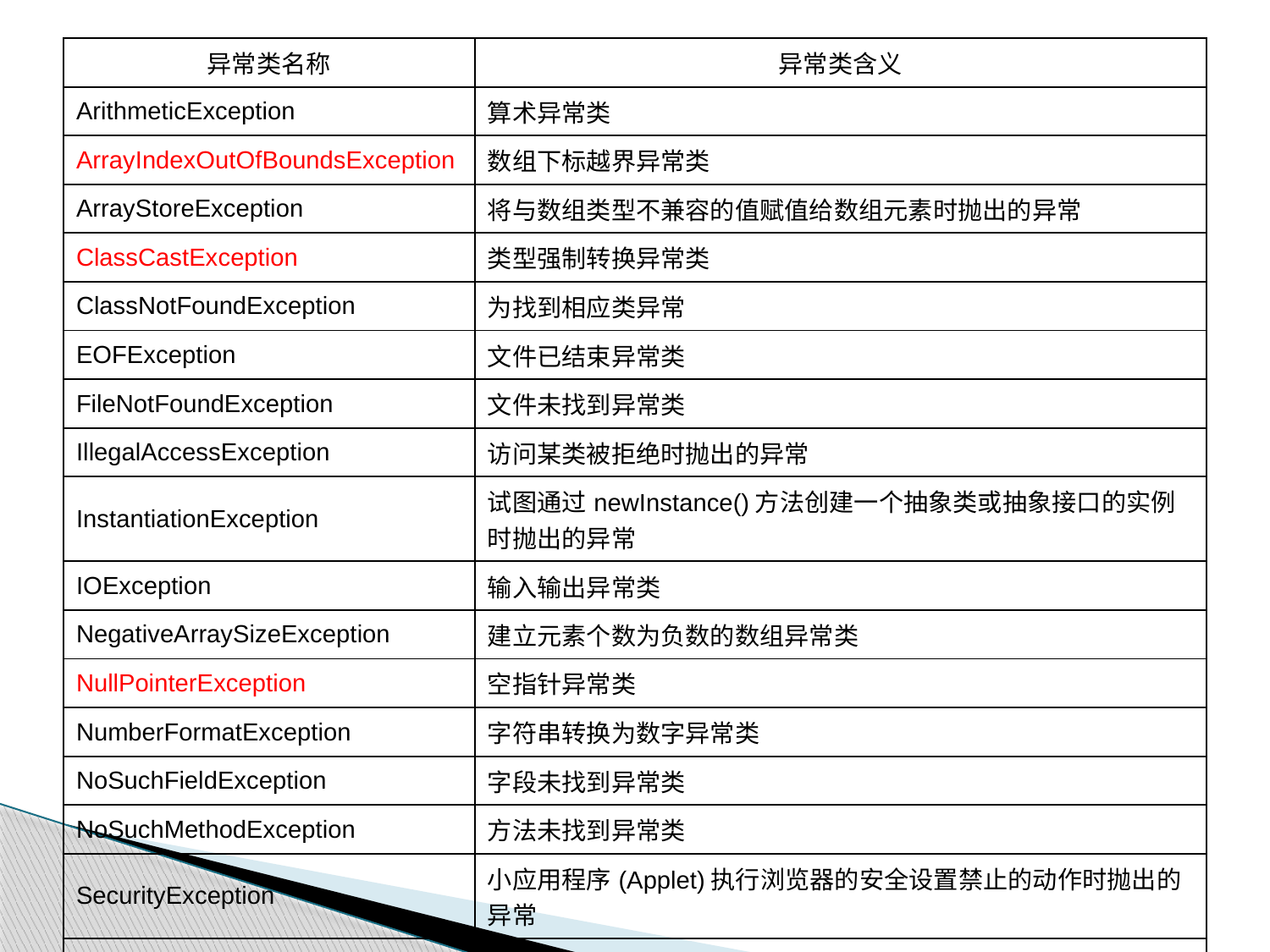

| 异常类名称 | 异常类含义 |
| --- | --- |
| ArithmeticException | 算术异常类 |
| ArrayIndexOutOfBoundsException | 数组下标越界异常类 |
| ArrayStoreException | 将与数组类型不兼容的值赋值给数组元素时抛出的异常 |
| ClassCastException | 类型强制转换异常类 |
| ClassNotFoundException | 为找到相应类异常 |
| EOFException | 文件已结束异常类 |
| FileNotFoundException | 文件未找到异常类 |
| IllegalAccessException | 访问某类被拒绝时抛出的异常 |
| InstantiationException | 试图通过newInstance()方法创建一个抽象类或抽象接口的实例时抛出的异常 |
| IOException | 输入输出异常类 |
| NegativeArraySizeException | 建立元素个数为负数的数组异常类 |
| NullPointerException | 空指针异常类 |
| NumberFormatException | 字符串转换为数字异常类 |
| NoSuchFieldException | 字段未找到异常类 |
| NoSuchMethodException | 方法未找到异常类 |
| SecurityException | 小应用程序(Applet)执行浏览器的安全设置禁止的动作时抛出的异常 |
| SQLException | 操作数据库异常类 |
| StringIndexOutOfBoundsException | 字符串索引超出范围异常 |